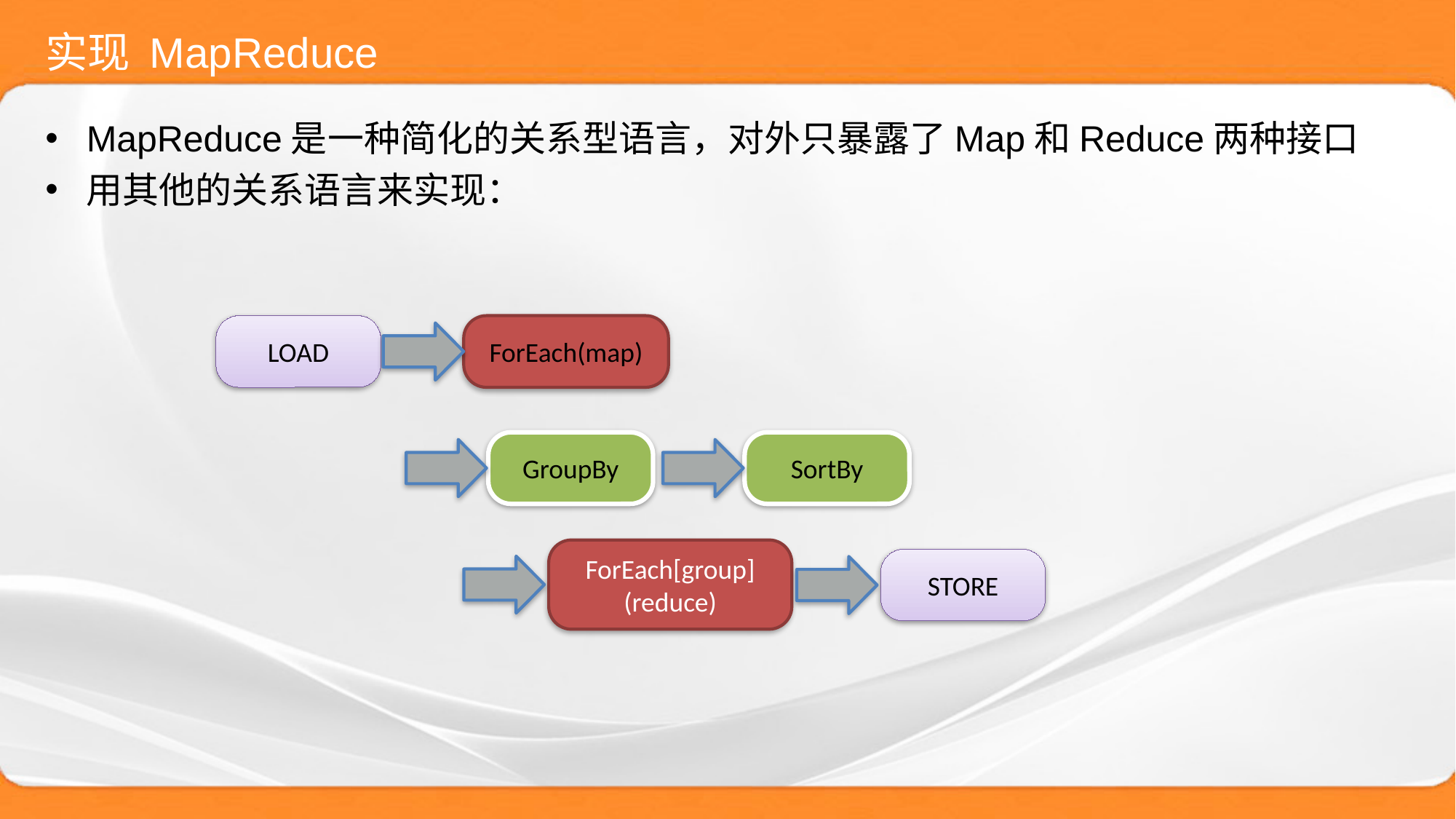

# 实现 MapReduce
MapReduce是一种简化的关系型语言，对外只暴露了Map和Reduce两种接口
用其他的关系语言来实现：
LOAD
ForEach(map)

GroupBy
SortBy

ForEach[group]
(reduce)
STORE